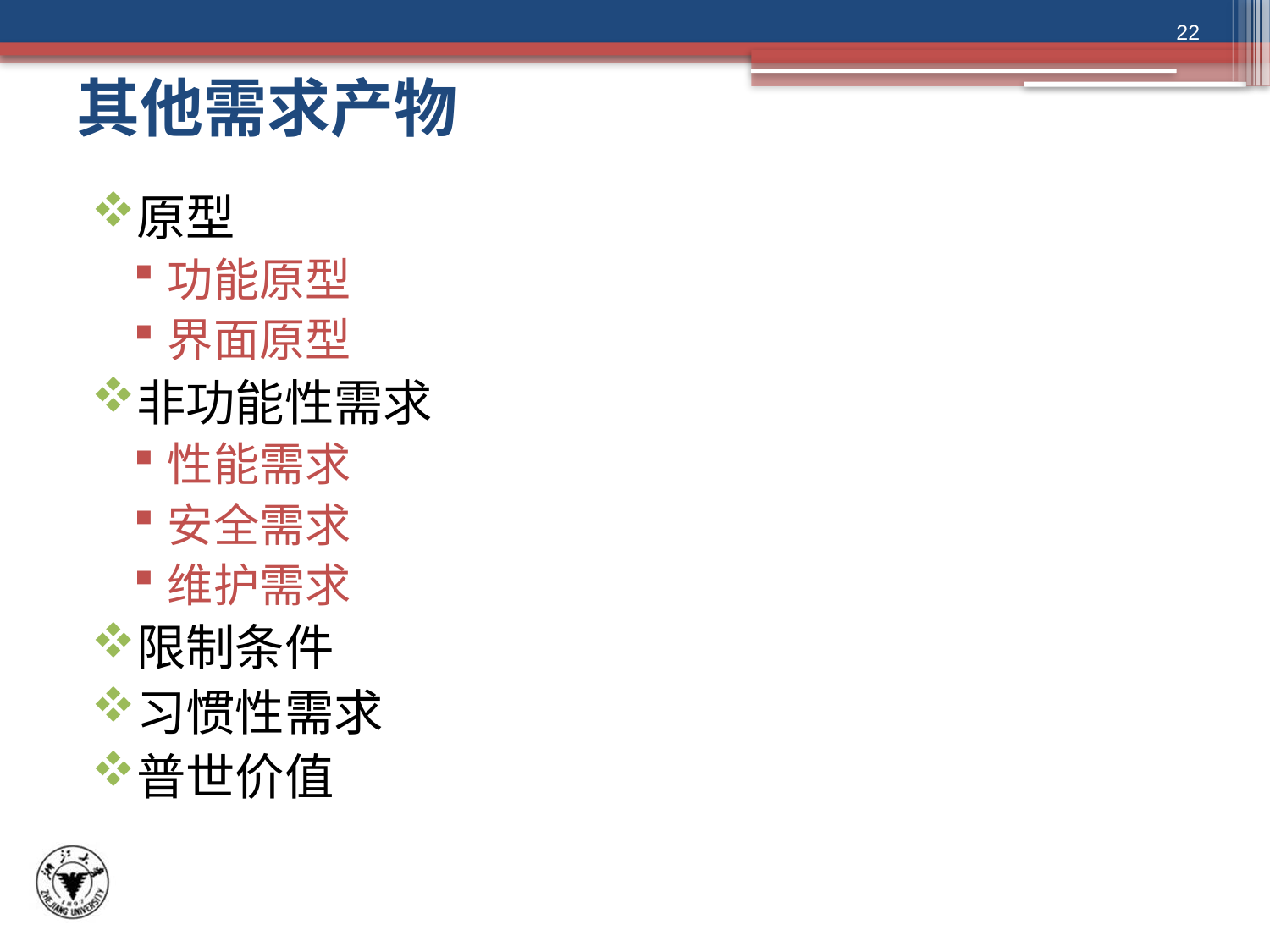

22
# 其他需求产物
原型
功能原型
界面原型
非功能性需求
性能需求
安全需求
维护需求
限制条件
习惯性需求
普世价值